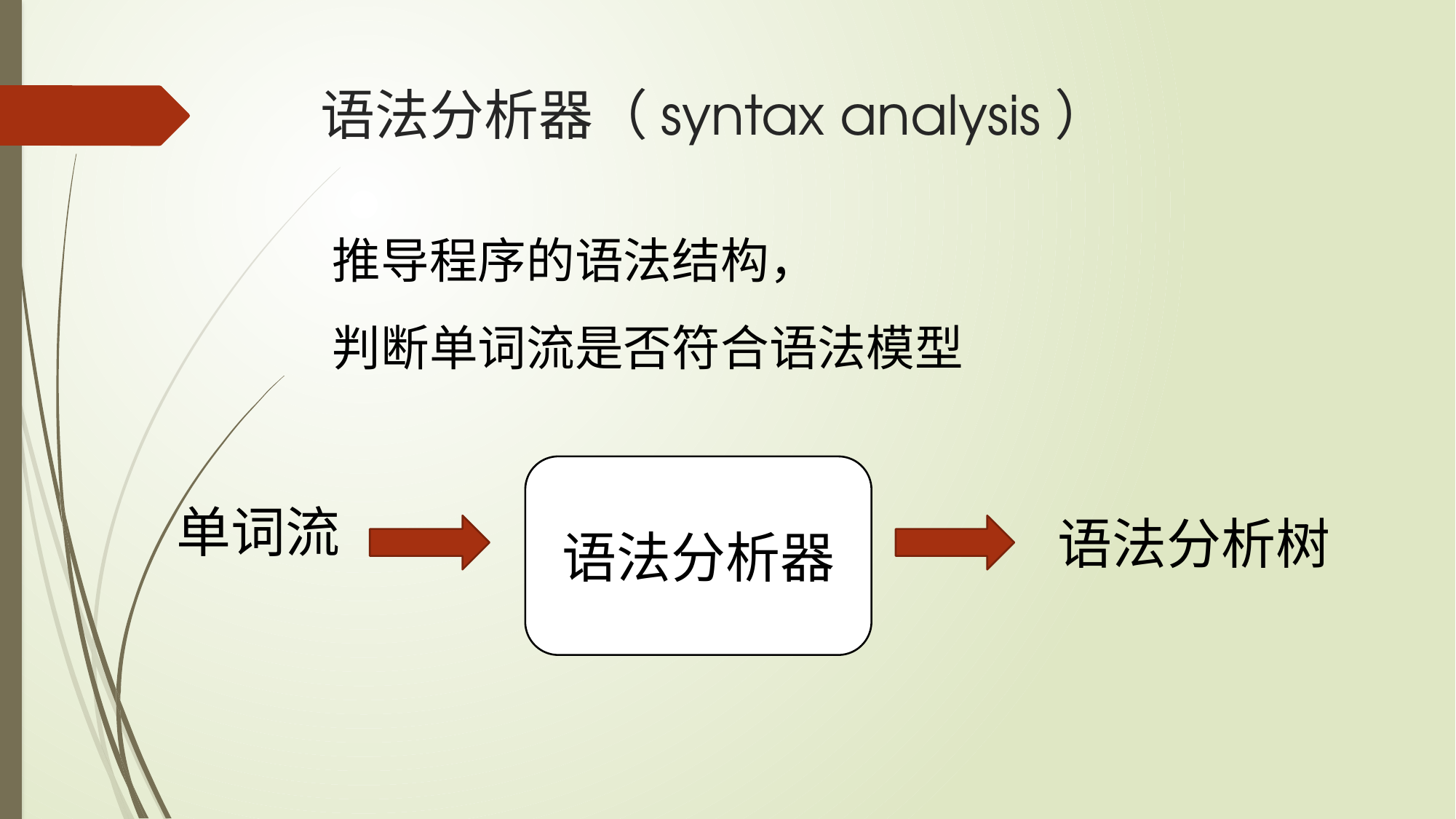

# 语法分析器（syntax analysis）
推导程序的语法结构，
判断单词流是否符合语法模型
语法分析器
单词流
语法分析树